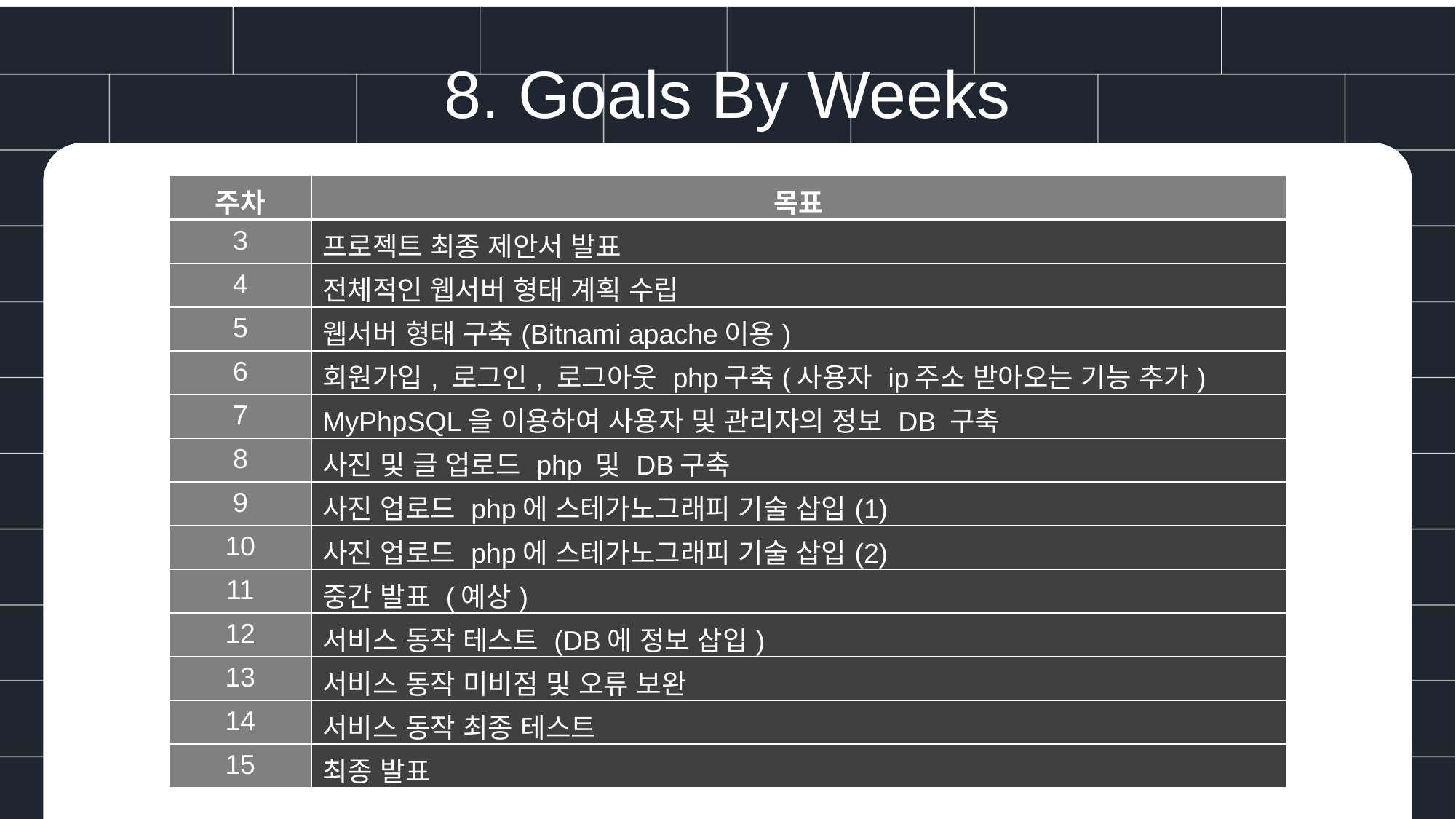

8. Goals By Weeks
| 주차 | 목표 |
| --- | --- |
| 3 | 프로젝트 최종 제안서 발표 |
| 4 | 전체적인 웹서버 형태 계획 수립 |
| 5 | 웹서버 형태 구축(Bitnami apache이용) |
| 6 | 회원가입, 로그인, 로그아웃 php구축(사용자 ip주소 받아오는 기능 추가) |
| 7 | MyPhpSQL을 이용하여 사용자 및 관리자의 정보 DB 구축 |
| 8 | 사진 및 글 업로드 php 및 DB구축 |
| 9 | 사진 업로드 php에 스테가노그래피 기술 삽입(1) |
| 10 | 사진 업로드 php에 스테가노그래피 기술 삽입(2) |
| 11 | 중간 발표 (예상) |
| 12 | 서비스 동작 테스트 (DB에 정보 삽입) |
| 13 | 서비스 동작 미비점 및 오류 보완 |
| 14 | 서비스 동작 최종 테스트 |
| 15 | 최종 발표 |